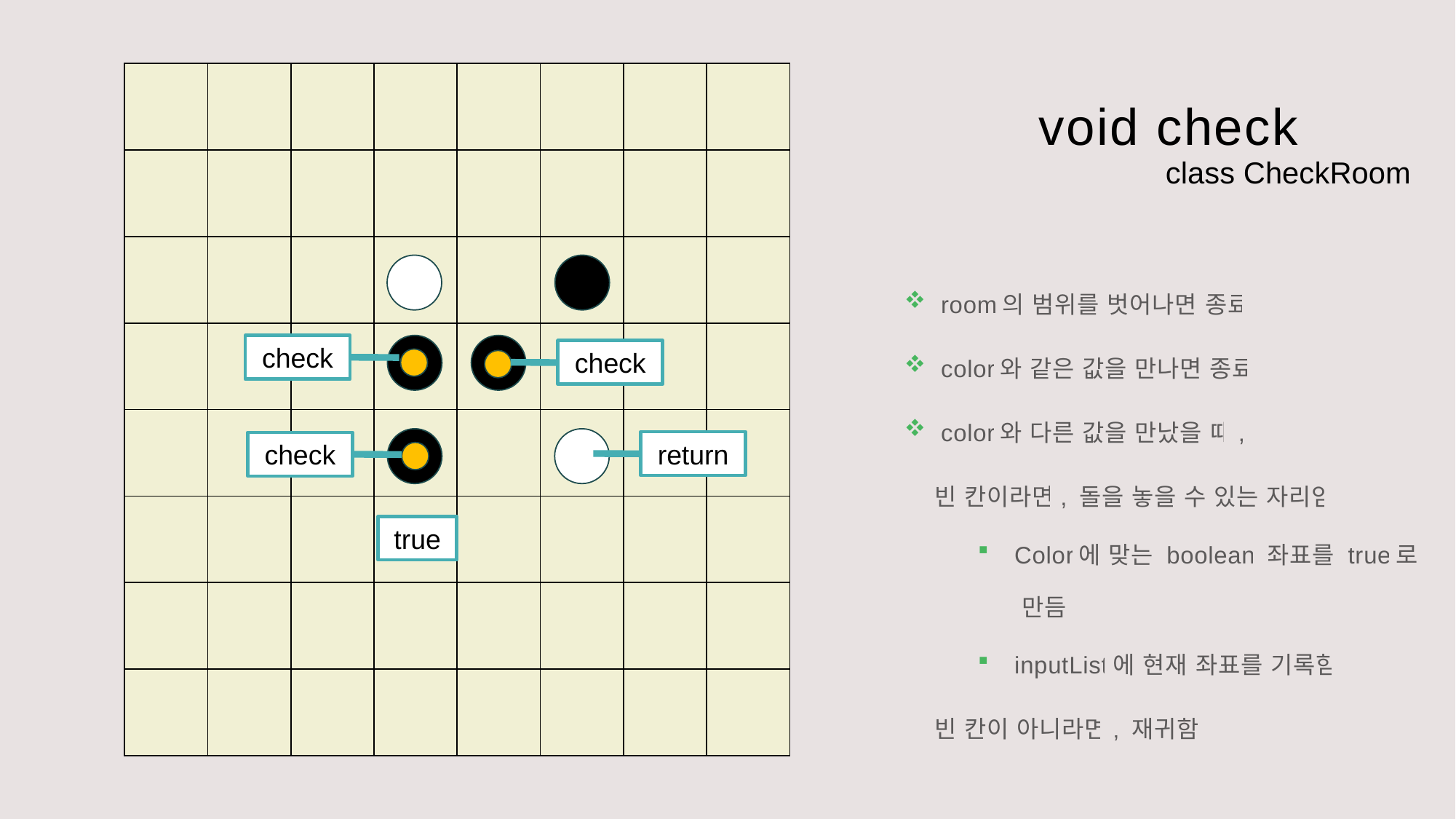

void check
class CheckRoom
|  |  |  |  |  |  |  |  |
| --- | --- | --- | --- | --- | --- | --- | --- |
|  |  |  |  |  |  |  |  |
|  |  |  |  |  |  |  |  |
|  |  |  |  |  |  |  |  |
|  |  |  |  |  |  |  |  |
|  |  |  |  |  |  |  |  |
|  |  |  |  |  |  |  |  |
|  |  |  |  |  |  |  |  |
room의 범위를 벗어나면 종료
color와 같은 값을 만나면 종료
color와 다른 값을 만났을 때,
 빈 칸이라면, 돌을 놓을 수 있는 자리임
Color에 맞는 boolean 좌표를 true로 만듬
inputList에 현재 좌표를 기록함
 빈 칸이 아니라면, 재귀함

check

check

return
check

true